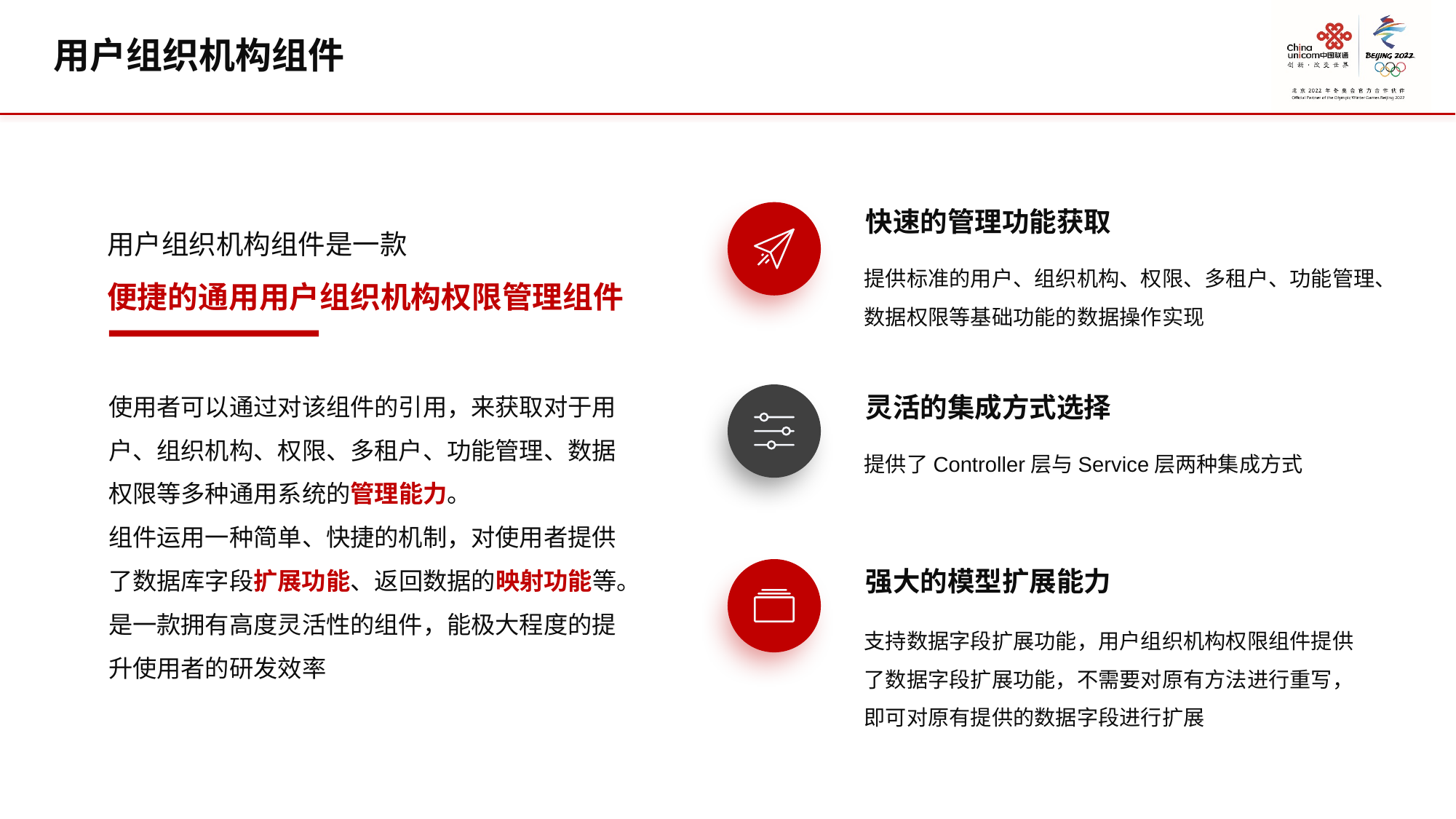

用户组织机构组件
快速的管理功能获取

用户组织机构组件是一款
便捷的通用用户组织机构权限管理组件
提供标准的用户、组织机构、权限、多租户、功能管理、数据权限等基础功能的数据操作实现

使用者可以通过对该组件的引用，来获取对于用户、组织机构、权限、多租户、功能管理、数据权限等多种通用系统的管理能力。
组件运用一种简单、快捷的机制，对使用者提供了数据库字段扩展功能、返回数据的映射功能等。是一款拥有高度灵活性的组件，能极大程度的提升使用者的研发效率

灵活的集成方式选择
提供了Controller层与Service层两种集成方式

强大的模型扩展能力
支持数据字段扩展功能，用户组织机构权限组件提供了数据字段扩展功能，不需要对原有方法进行重写，即可对原有提供的数据字段进行扩展